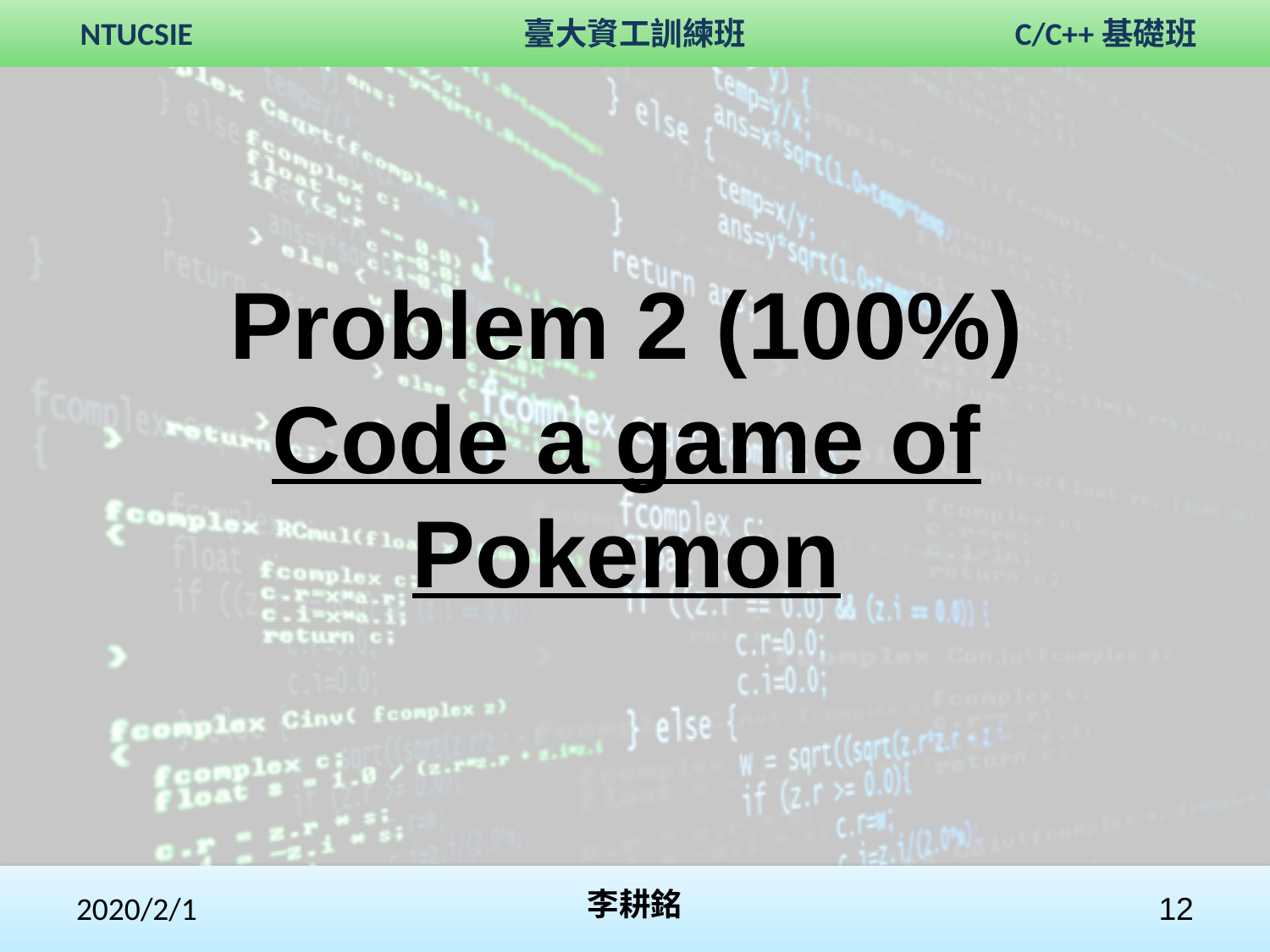

# Problem 2 (100%) Code a game of Pokemon
2020/2/1
李耕銘
12